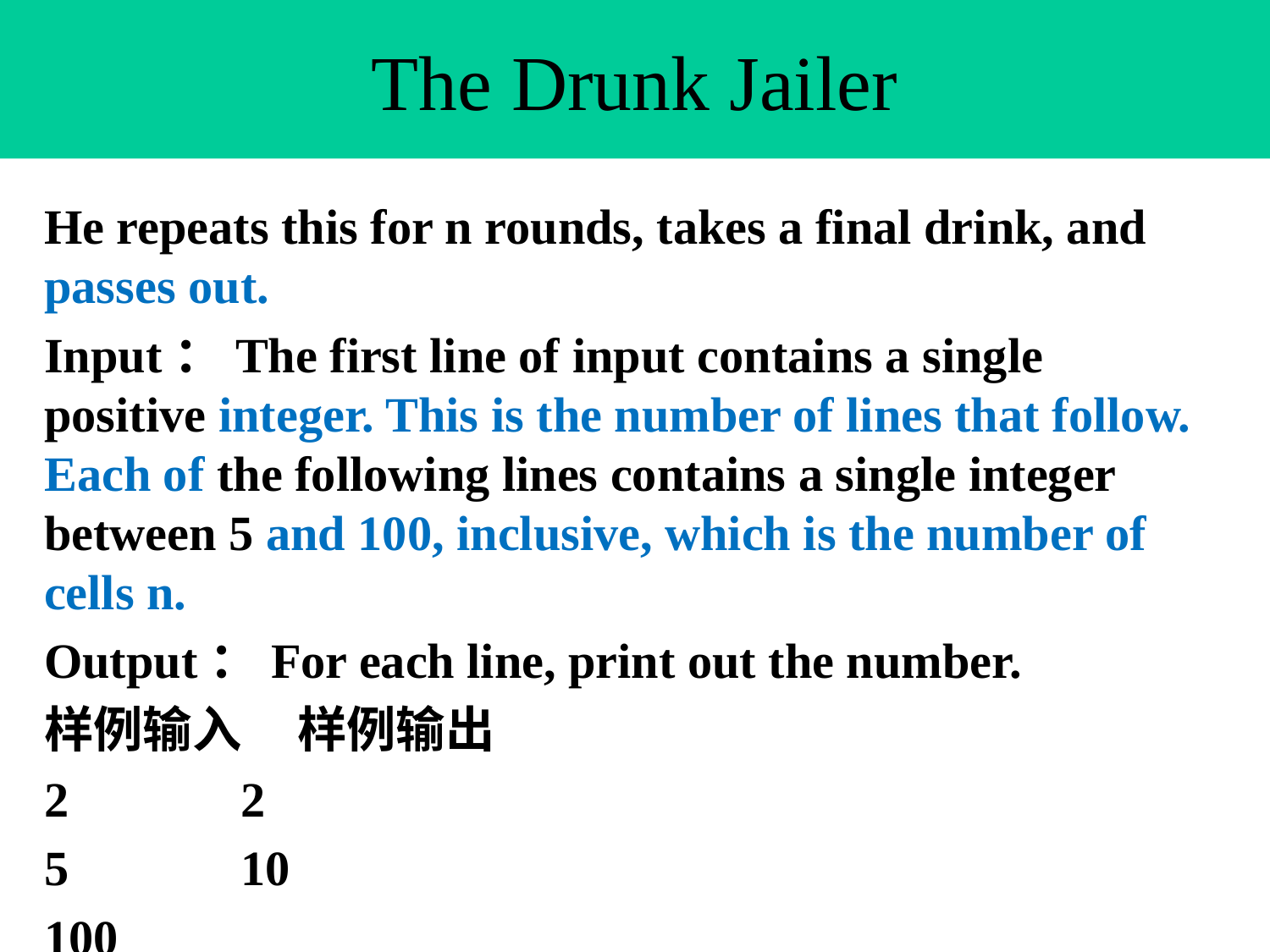

13 of 1
# The Drunk Jailer
He repeats this for n rounds, takes a final drink, and passes out.
Input：The first line of input contains a single positive integer. This is the number of lines that follow. Each of the following lines contains a single integer between 5 and 100, inclusive, which is the number of cells n.
Output：For each line, print out the number.
样例输入     样例输出
2              2
5              10
100